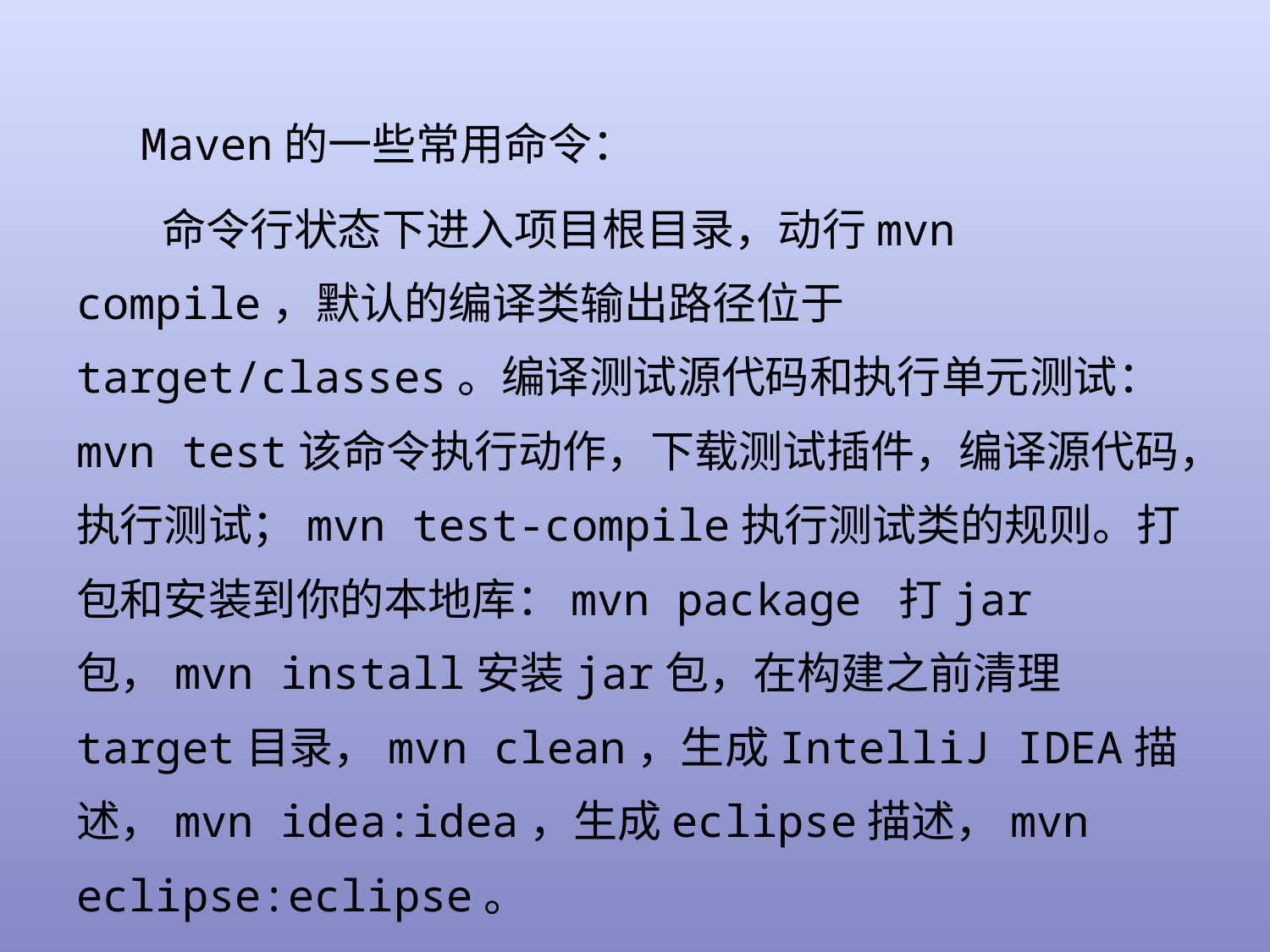

Maven的一些常用命令：
 命令行状态下进入项目根目录，动行mvn compile，默认的编译类输出路径位于 target/classes。编译测试源代码和执行单元测试：mvn test该命令执行动作，下载测试插件，编译源代码，执行测试；mvn test-compile执行测试类的规则。打包和安装到你的本地库：mvn package 打jar包，mvn install安装jar包，在构建之前清理target目录，mvn clean，生成IntelliJ IDEA描述，mvn idea:idea，生成eclipse描述，mvn eclipse:eclipse。